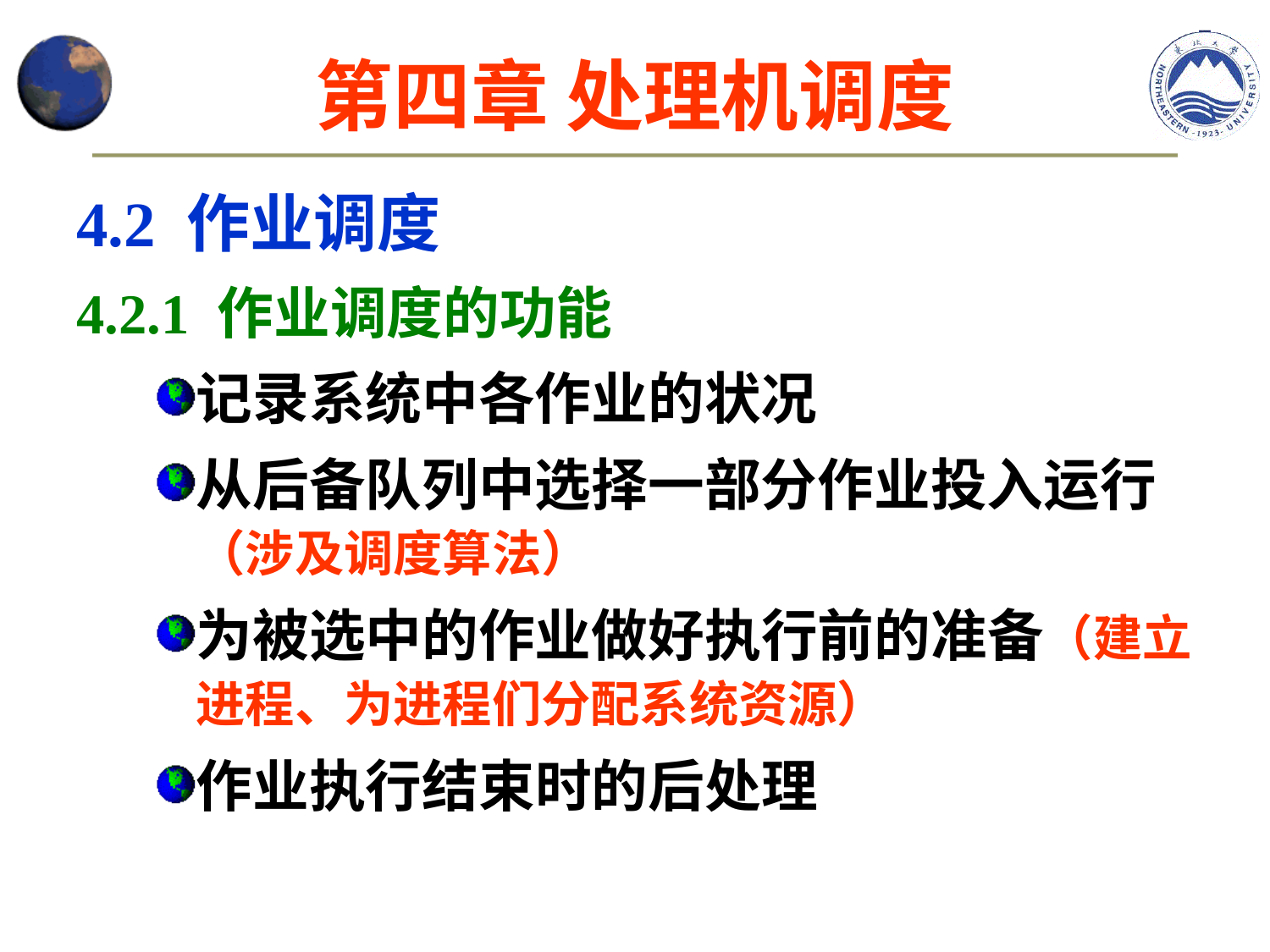

# 第四章 处理机调度
4.2 作业调度
4.2.1 作业调度的功能
记录系统中各作业的状况
从后备队列中选择一部分作业投入运行（涉及调度算法）
为被选中的作业做好执行前的准备（建立进程、为进程们分配系统资源）
作业执行结束时的后处理